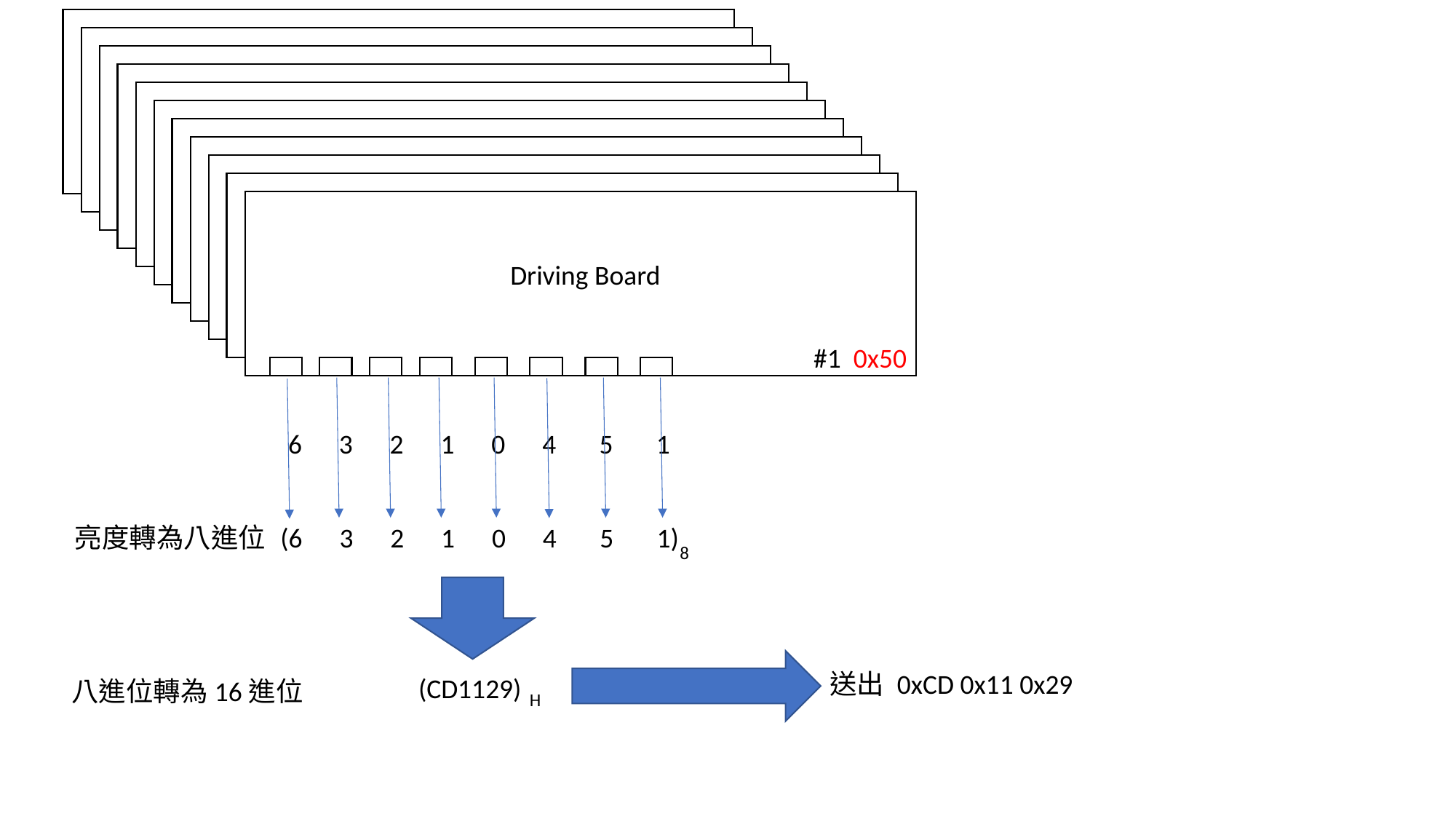

Driving Board
#1  0x50

Driving Board
#1  0x50

Driving Board
#1  0x50

Driving Board
#1  0x50

Driving Board
#1  0x50

Driving Board
#1  0x50

Driving Board
#1  0x50

Driving Board
#1  0x50

Driving Board
#1  0x50

Driving Board
#1  0x50

Driving Board
#1  0x50
6      3      2      1      0      4       5       1

亮度轉為八進位
(6      3      2      1      0      4       5       1)
8

送出 0xCD 0x11 0x29
(CD1129)
H
八進位轉為16進位